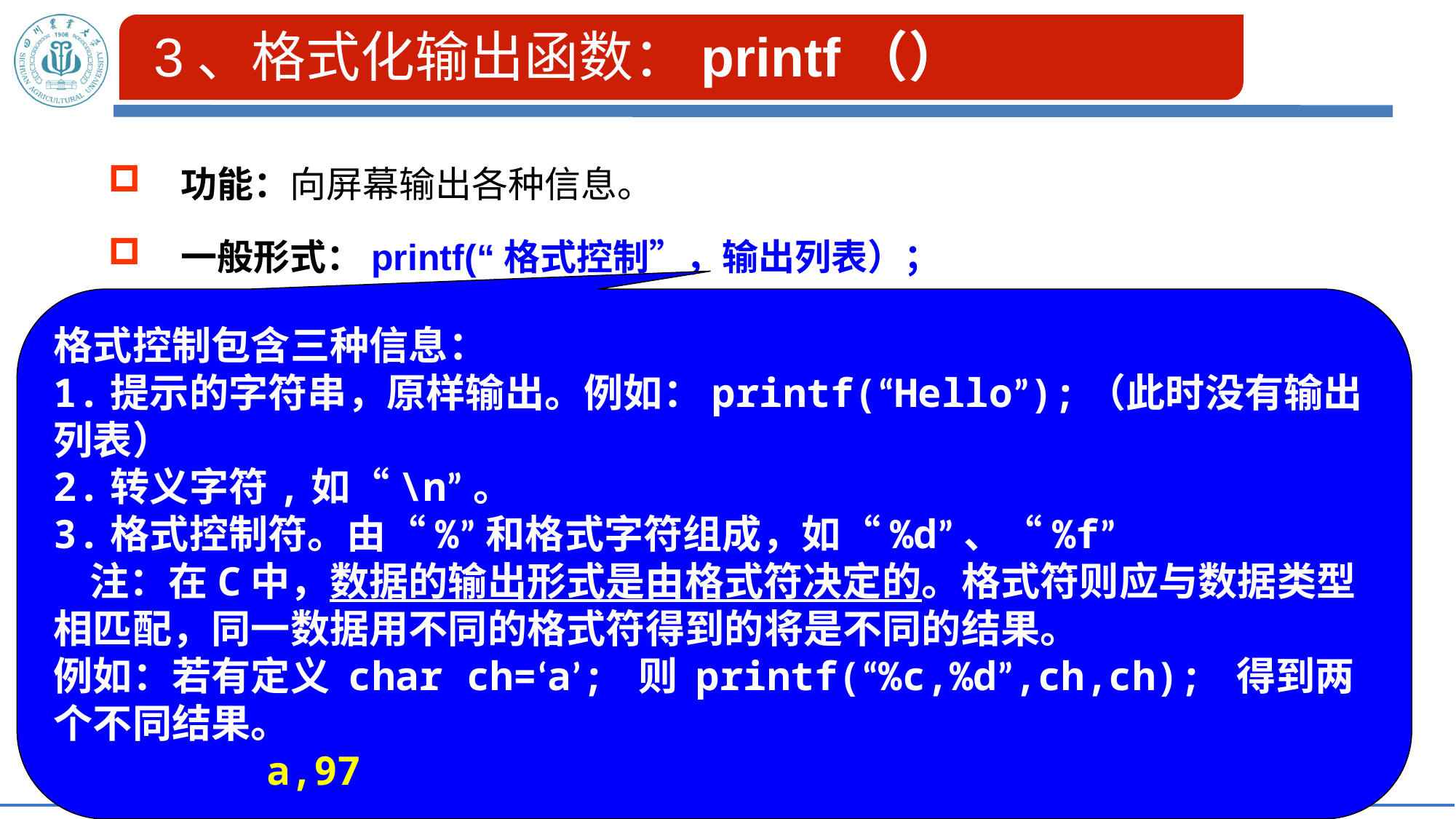

3、格式化输出函数：printf（）
功能：向屏幕输出各种信息。
一般形式：printf(“格式控制”，输出列表）；
格式控制包含三种信息：
1.提示的字符串，原样输出。例如：printf(“Hello”);（此时没有输出列表）
2.转义字符,如“\n”。
3.格式控制符。由“%”和格式字符组成，如“%d”、“%f”
   注：在C中，数据的输出形式是由格式符决定的。格式符则应与数据类型相匹配，同一数据用不同的格式符得到的将是不同的结果。
例如：若有定义 char ch=‘a’; 则 printf(“%c,%d”,ch,ch); 得到两个不同结果。
         a,97